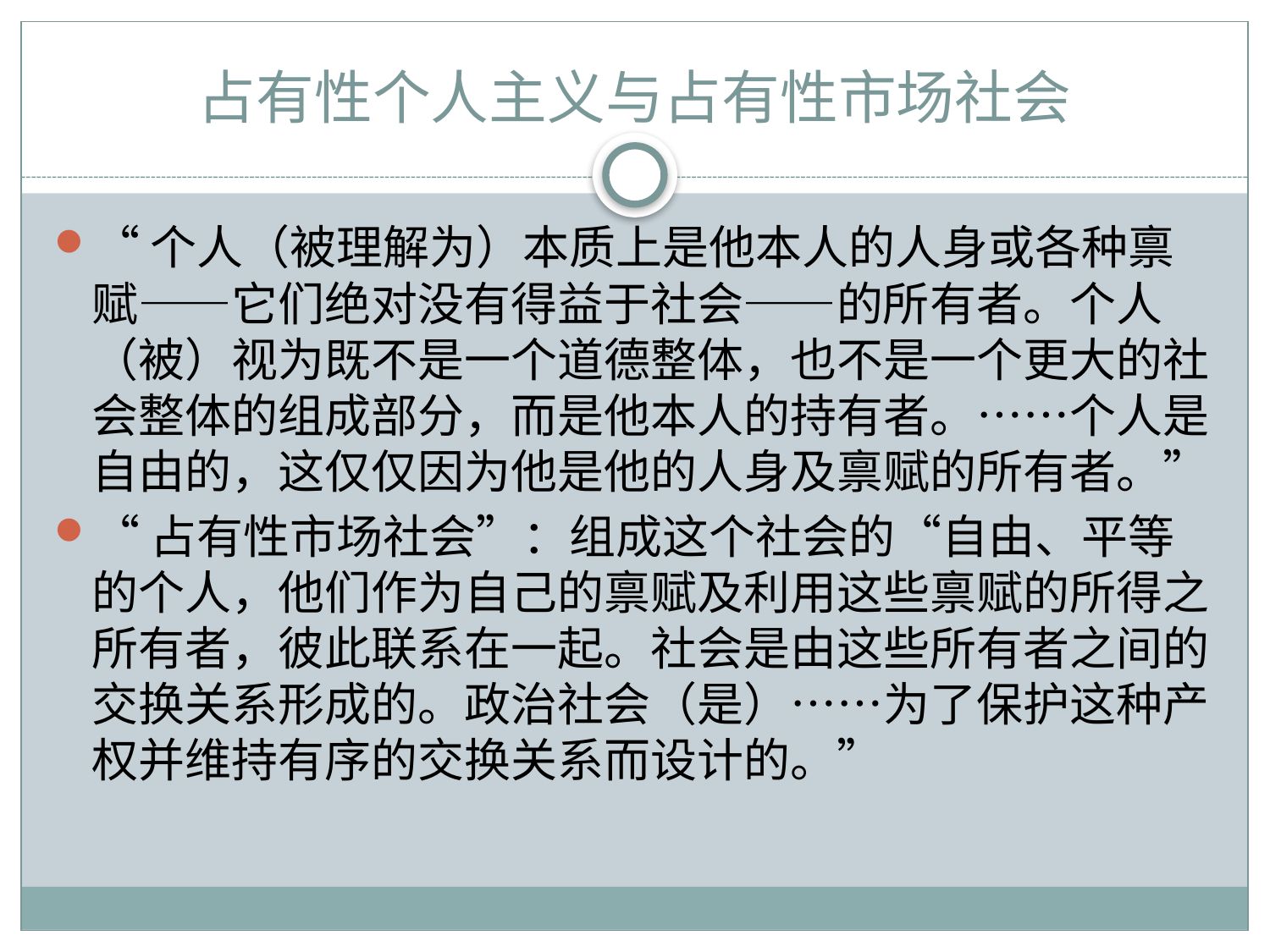

# 占有性个人主义与占有性市场社会
“个人（被理解为）本质上是他本人的人身或各种禀赋——它们绝对没有得益于社会——的所有者。个人（被）视为既不是一个道德整体，也不是一个更大的社会整体的组成部分，而是他本人的持有者。……个人是自由的，这仅仅因为他是他的人身及禀赋的所有者。”
“占有性市场社会”：组成这个社会的“自由、平等的个人，他们作为自己的禀赋及利用这些禀赋的所得之所有者，彼此联系在一起。社会是由这些所有者之间的交换关系形成的。政治社会（是）……为了保护这种产权并维持有序的交换关系而设计的。”